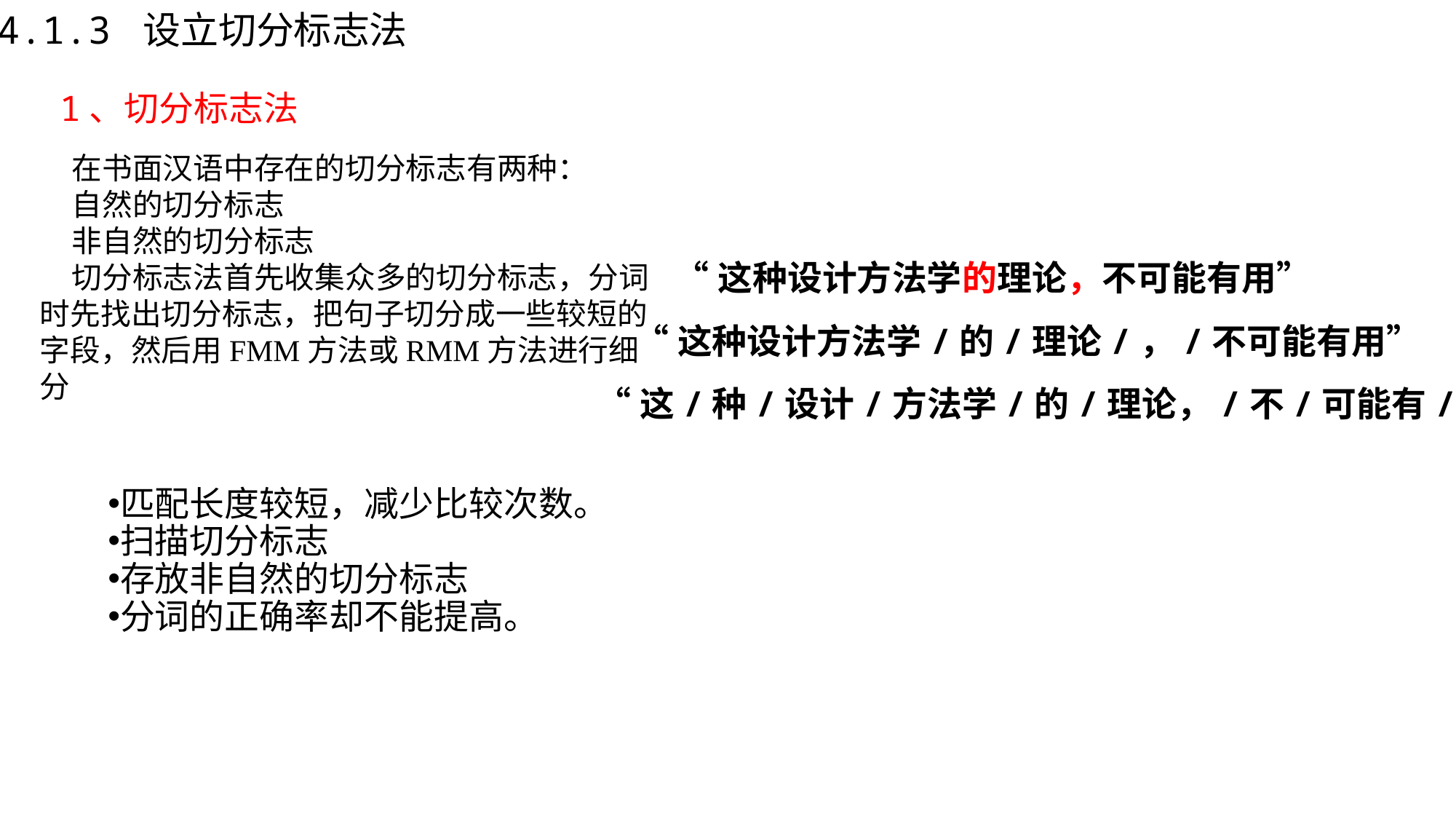

4.1.3 设立切分标志法

1、切分标志法
在书面汉语中存在的切分标志有两种：
自然的切分标志
非自然的切分标志
切分标志法首先收集众多的切分标志，分词时先找出切分标志，把句子切分成一些较短的字段，然后用FMM方法或RMM方法进行细分

“这种设计方法学的理论，不可能有用”
“这种设计方法学/的/理论/，/不可能有用”
“这/种/设计/方法学/的/理论，/不/可能有/用”
匹配长度较短，减少比较次数。
扫描切分标志
存放非自然的切分标志
分词的正确率却不能提高。